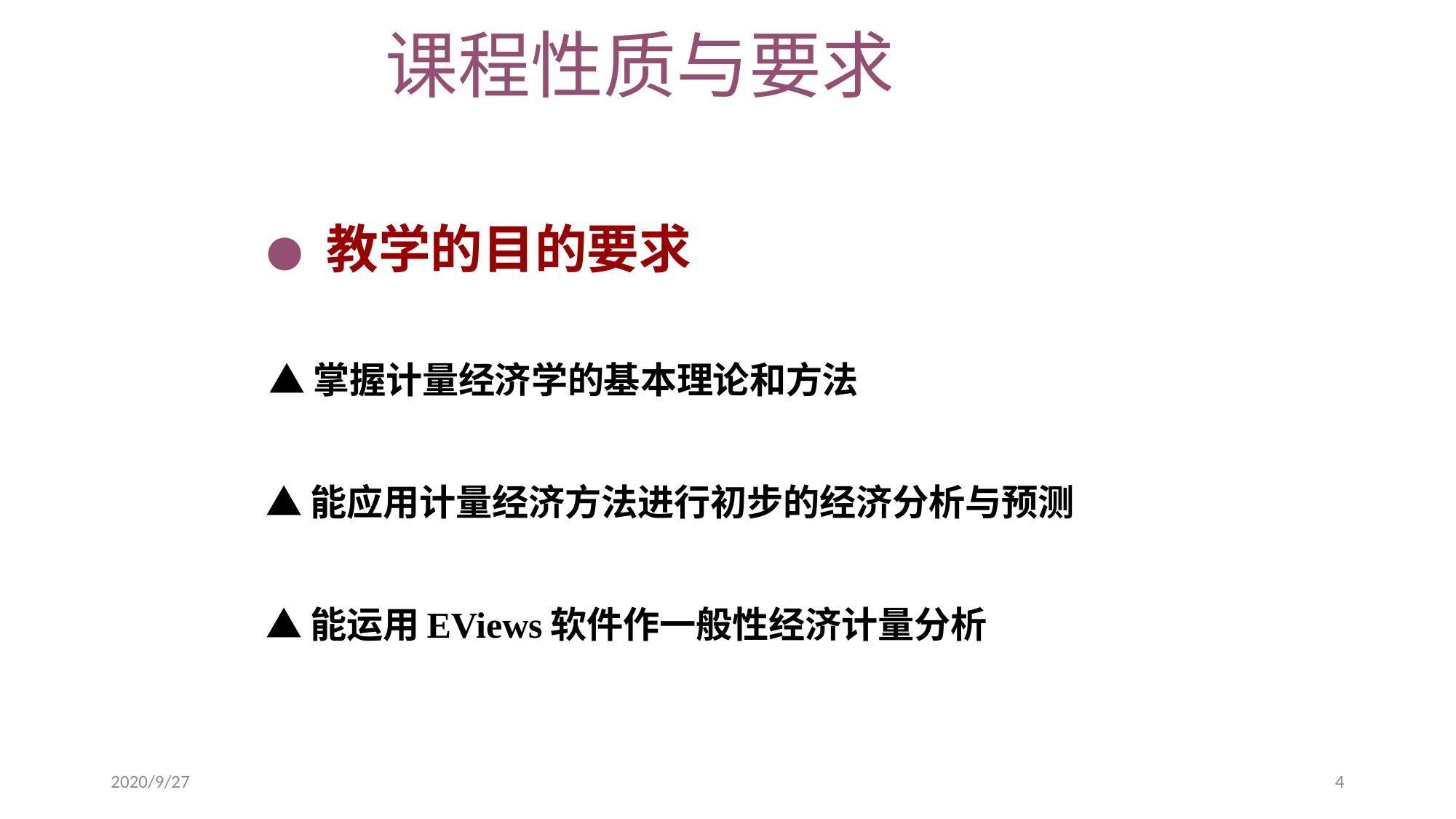

# 课程性质与要求
    ●  教学的目的要求
     ▲掌握计量经济学的基本理论和方法
    ▲能应用计量经济方法进行初步的经济分析与预测
    ▲能运用EViews软件作一般性经济计量分析
2020/9/27
4